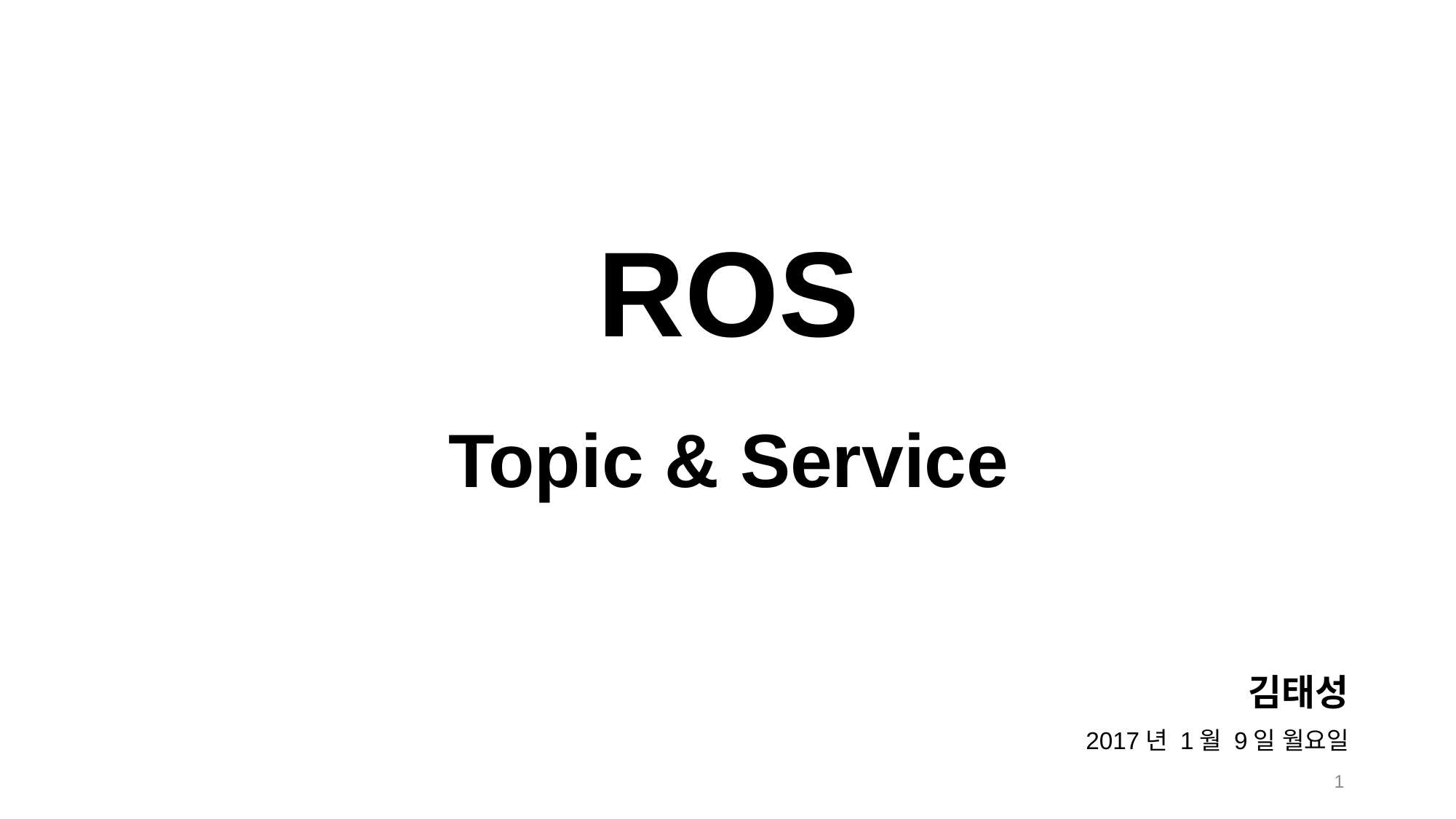

# ROS Topic & Service

김태성
2017년 1월 9일 월요일
1